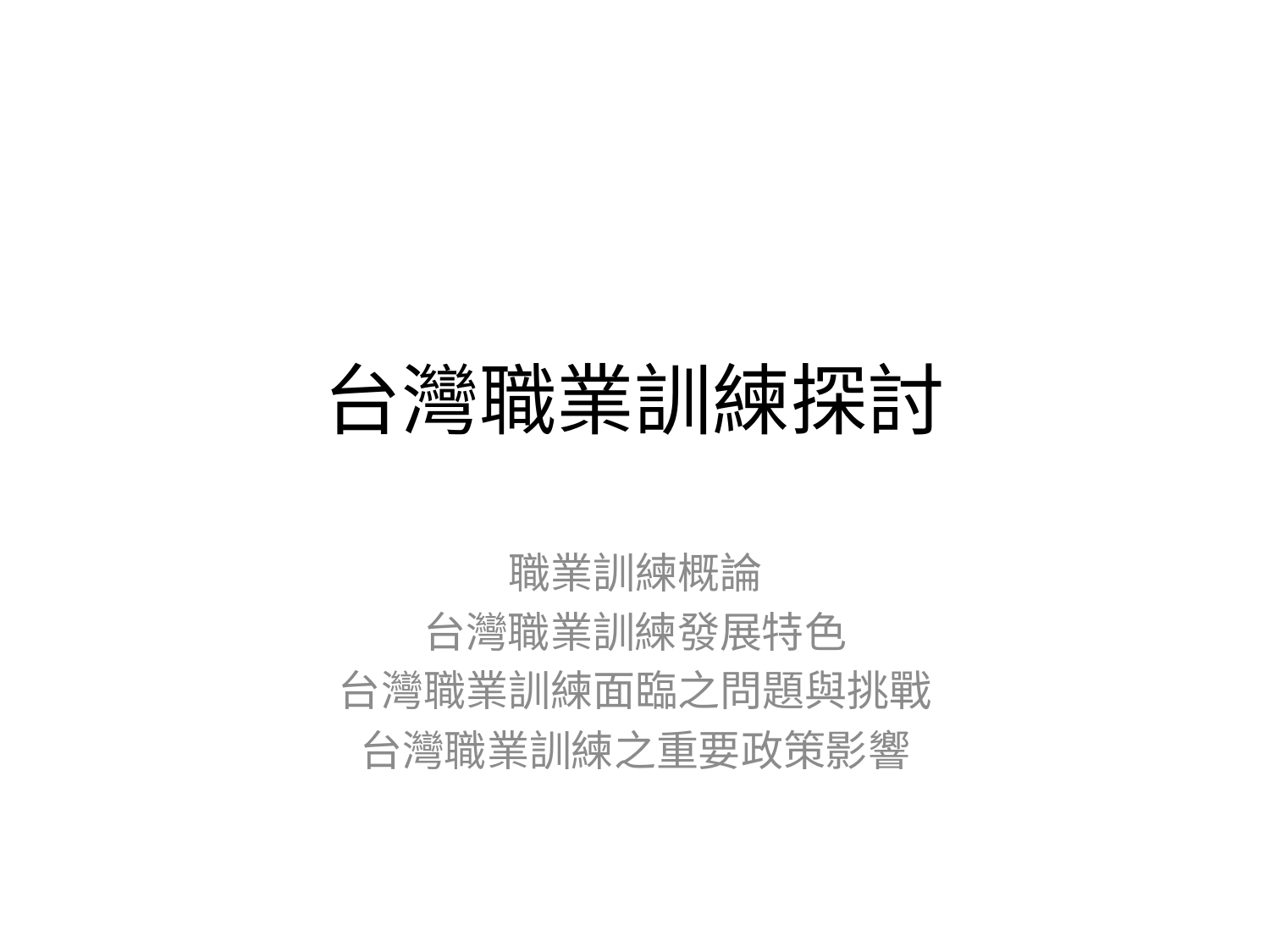

# 台灣職業訓練探討
職業訓練概論
台灣職業訓練發展特色
台灣職業訓練面臨之問題與挑戰
台灣職業訓練之重要政策影響